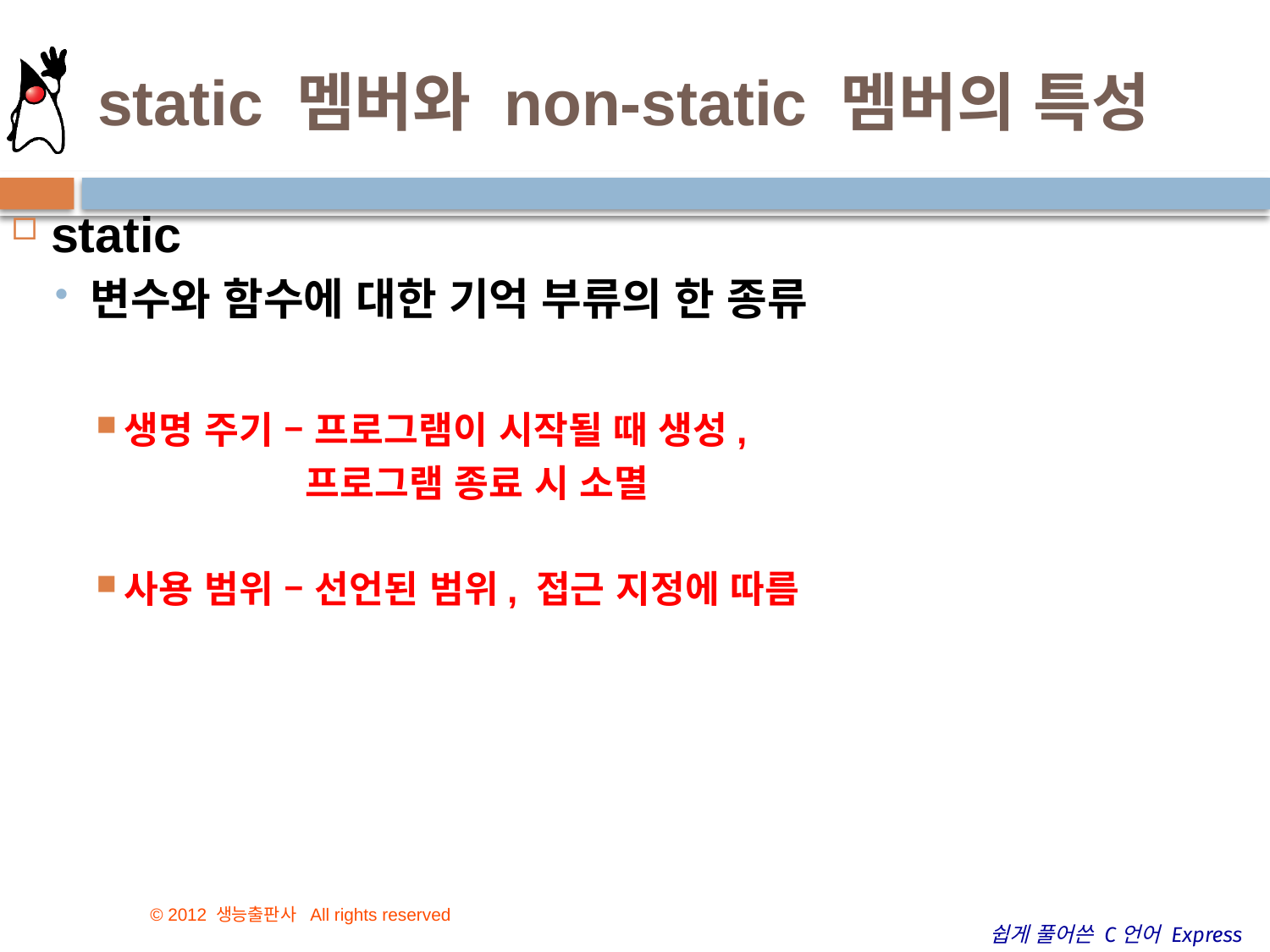

# static 멤버와 non-static 멤버의 특성
46
static
변수와 함수에 대한 기억 부류의 한 종류

생명 주기 – 프로그램이 시작될 때 생성,
                   프로그램 종료 시 소멸

사용 범위 – 선언된 범위, 접근 지정에 따름